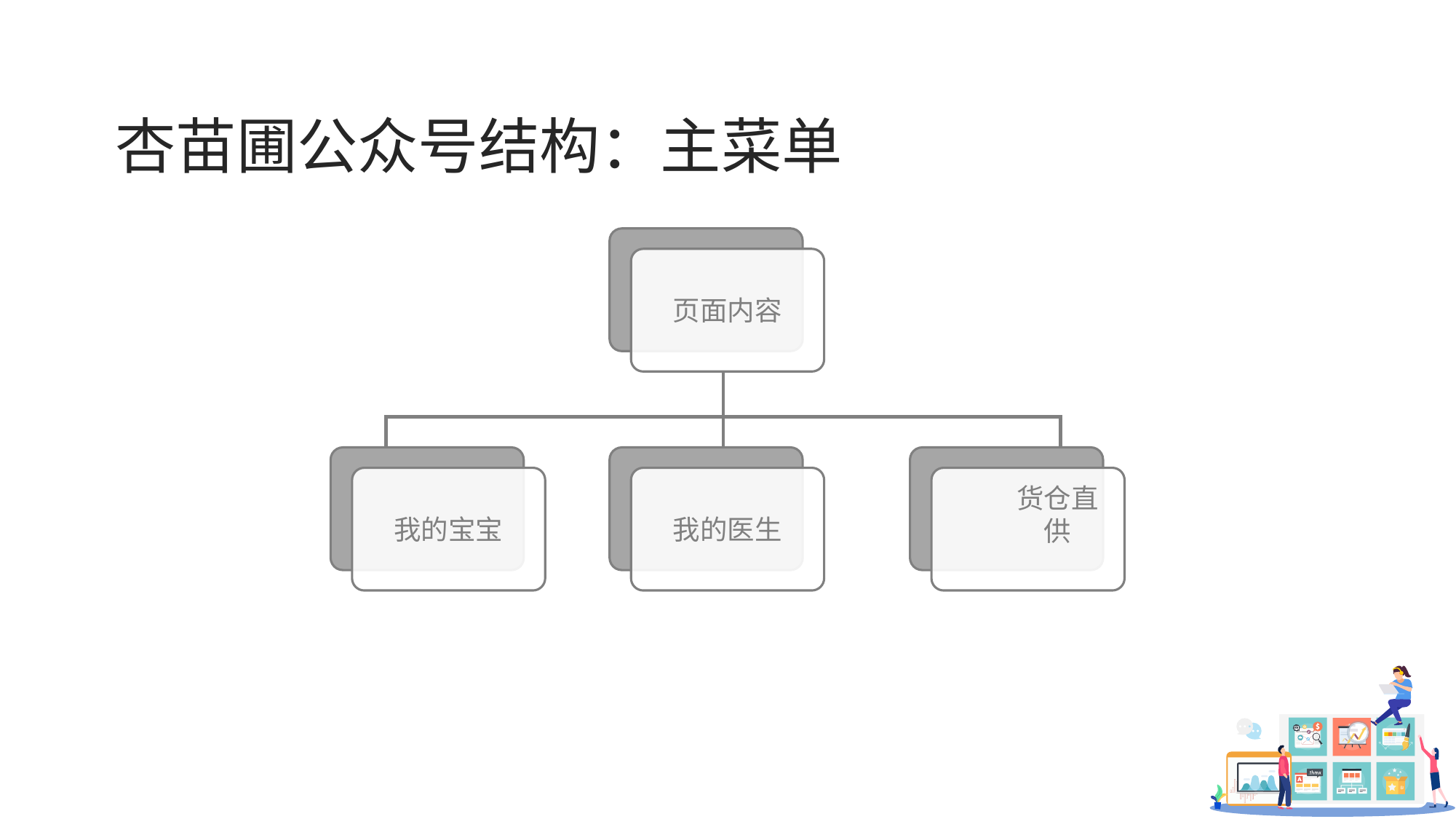

# 杏苗圃公众号结构：主菜单

页面内容

货仓直
供
我的宝宝
我的医生